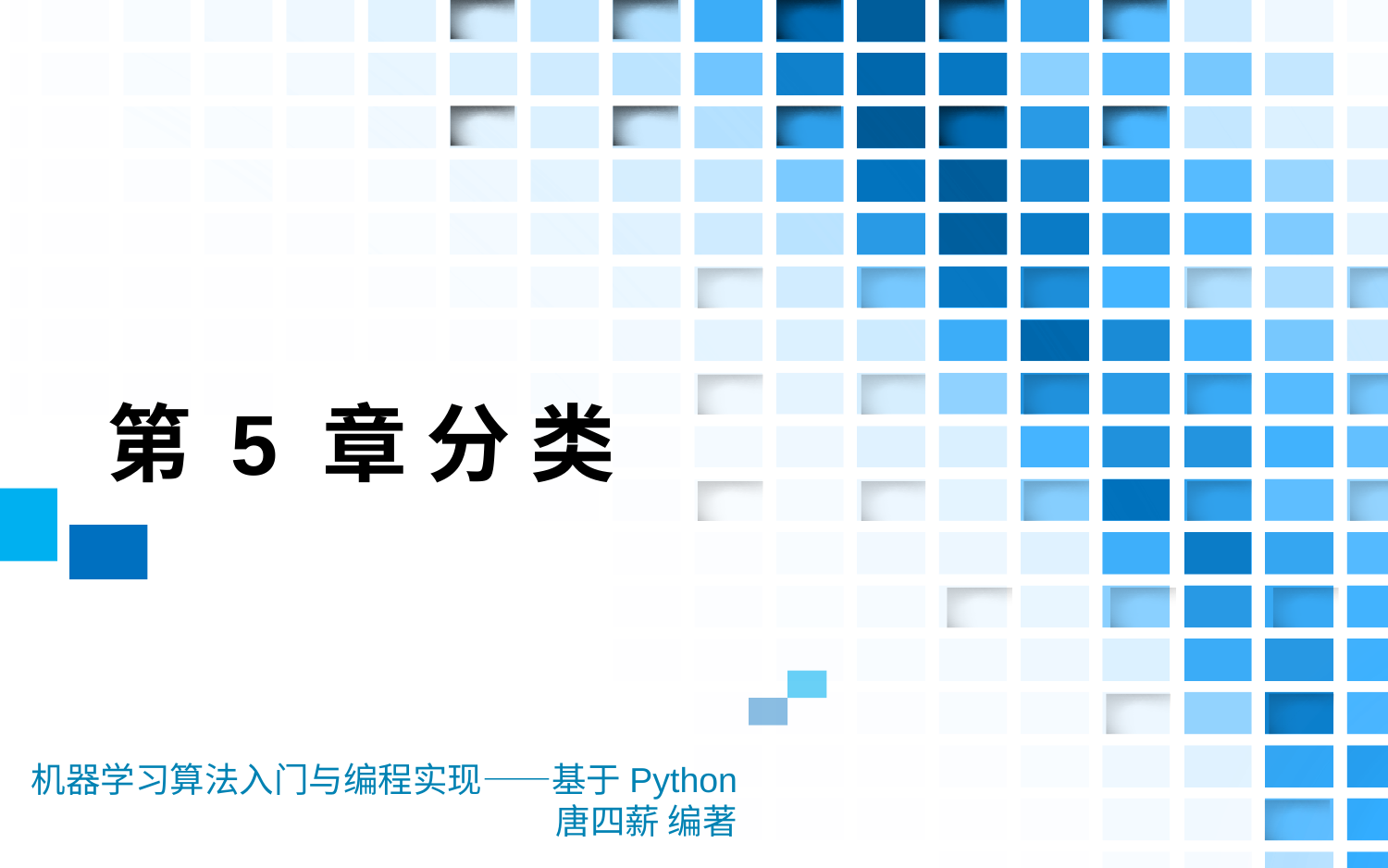

# 第 5 章 分 类

机器学习算法入门与编程实现——基于Python
唐四薪 编著